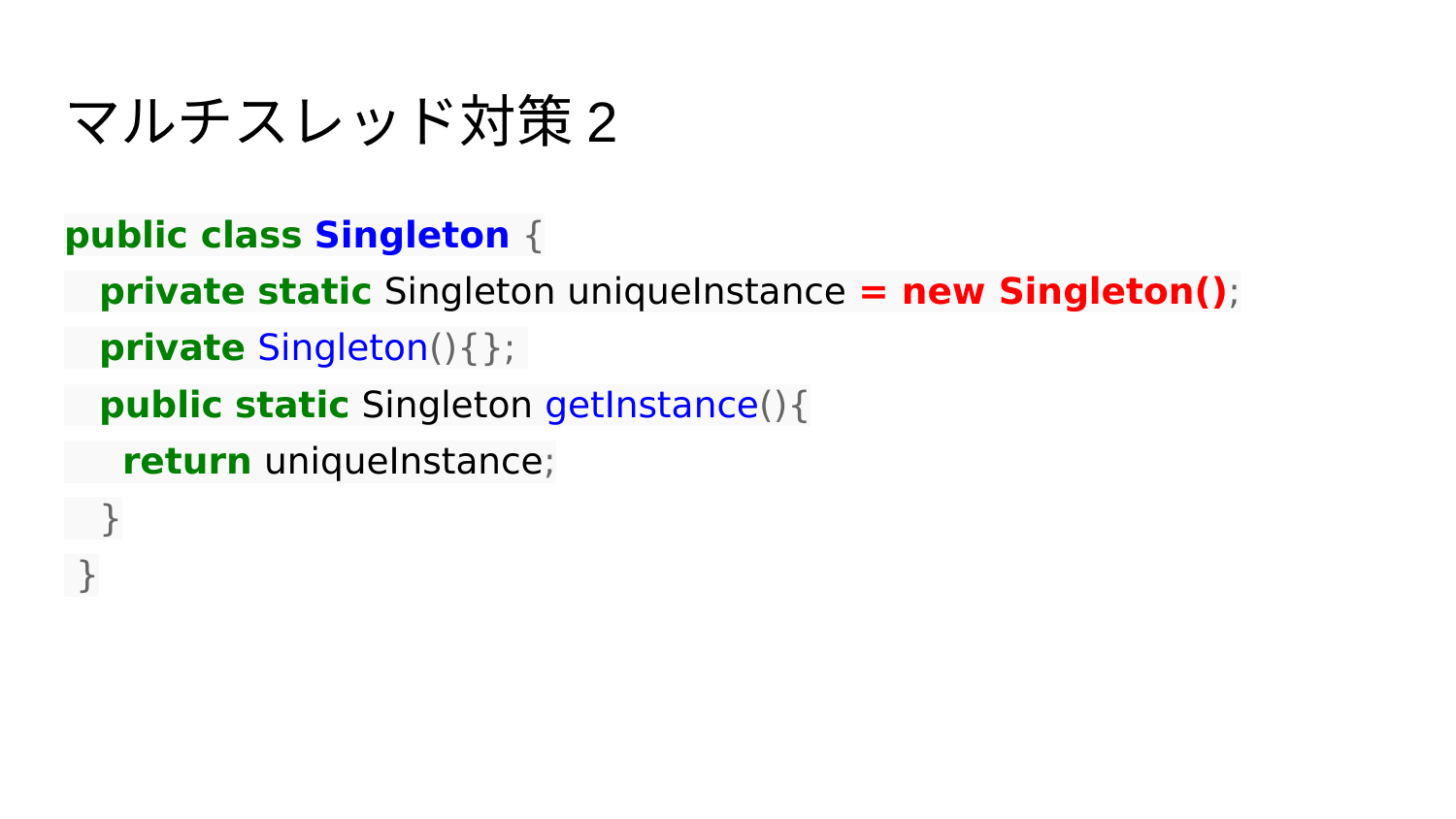

# マルチスレッド対策2
public class Singleton {
   private static Singleton uniqueInstance = new Singleton();
   private Singleton(){};
   public static Singleton getInstance(){
     return uniqueInstance;
   }
 }